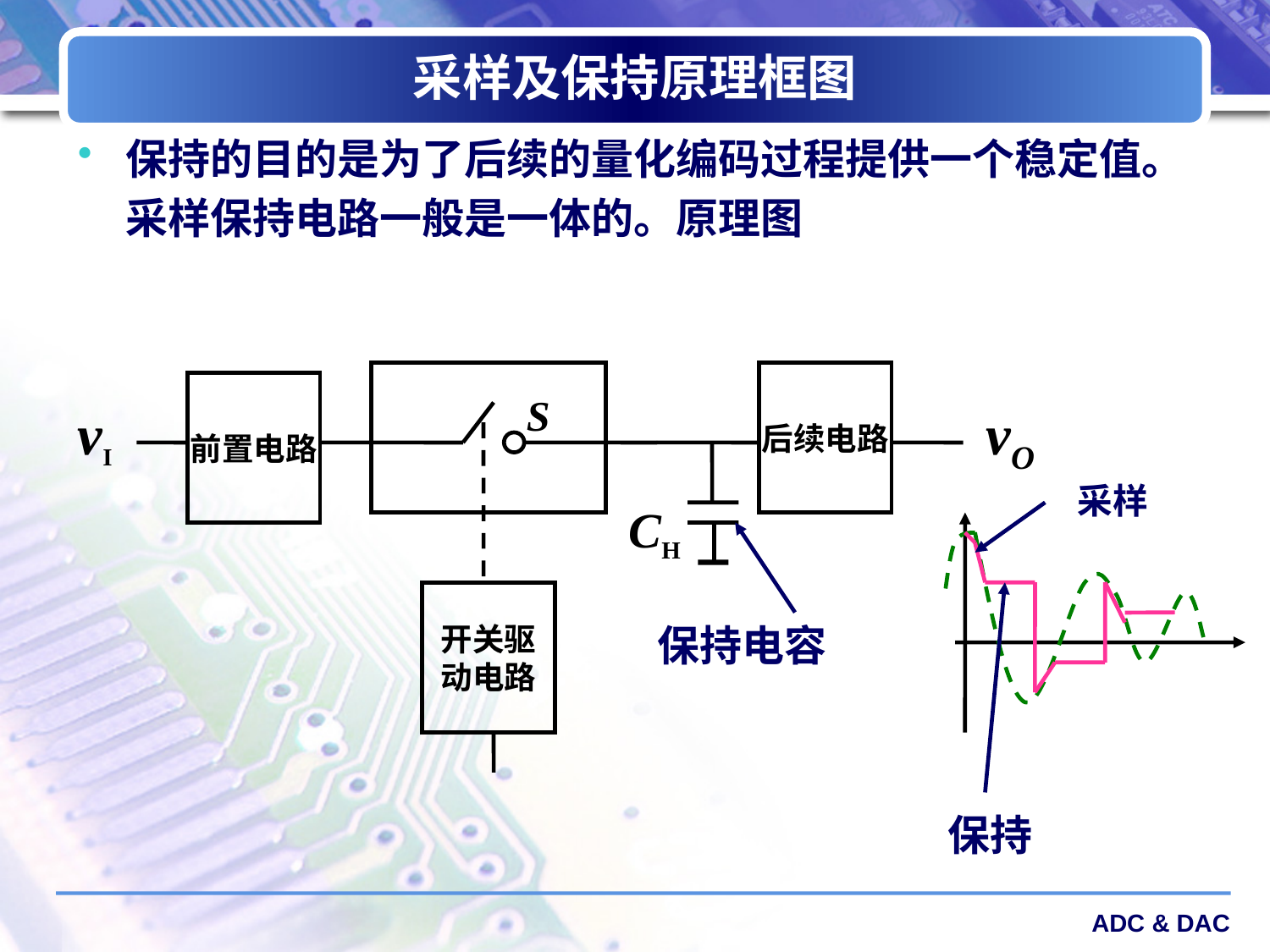

# 采样及保持原理框图
保持的目的是为了后续的量化编码过程提供一个稳定值。
    采样保持电路一般是一体的。原理图

后续电路
前置电路
S
vI
vO

CH

开关驱
动电路

采样

保持电容

保持